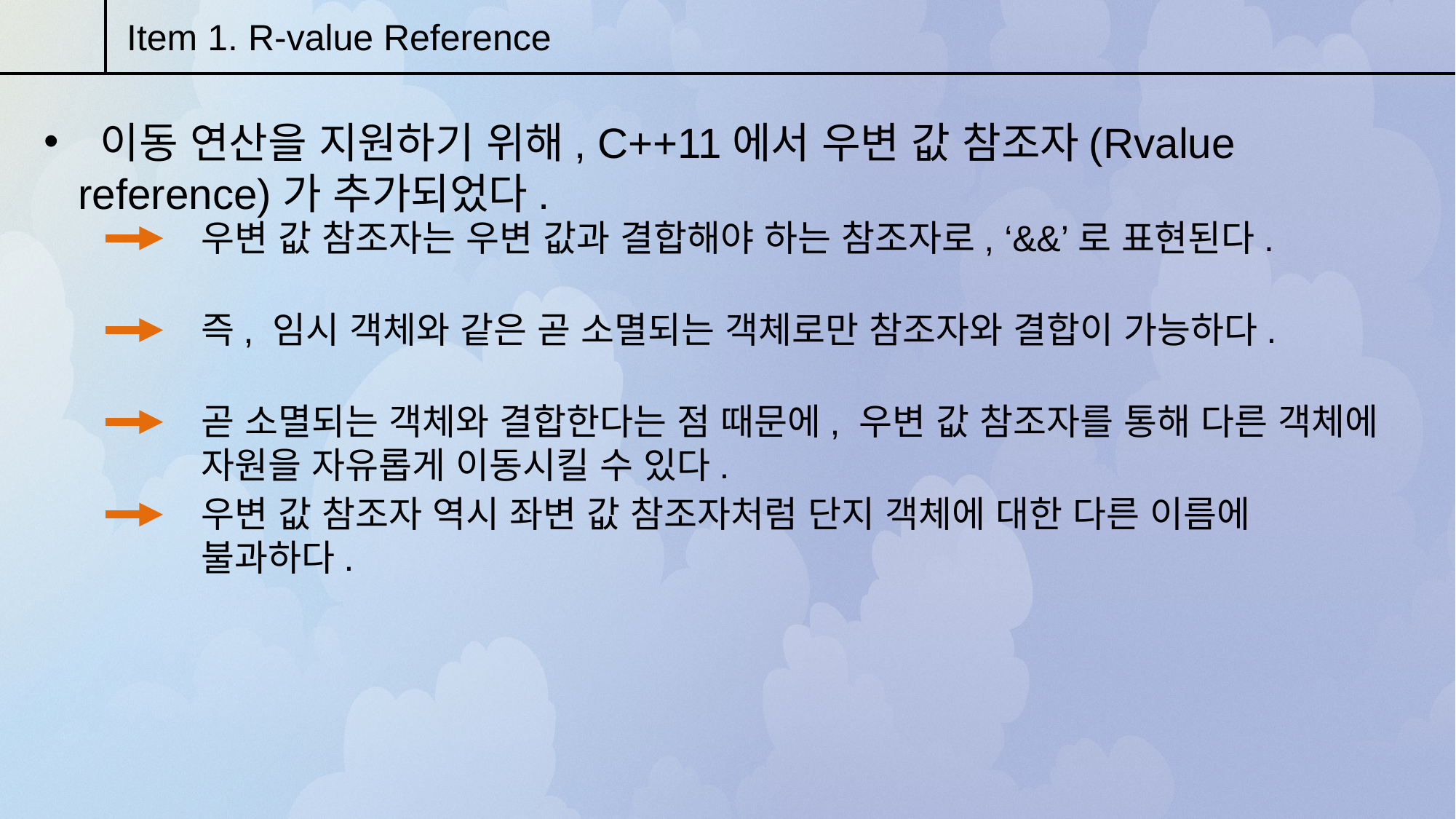

Item 1. R-value Reference
 이동 연산을 지원하기 위해, C++11에서 우변 값 참조자(Rvalue reference)가 추가되었다.
우변 값 참조자는 우변 값과 결합해야 하는 참조자로, ‘&&’로 표현된다.
즉, 임시 객체와 같은 곧 소멸되는 객체로만 참조자와 결합이 가능하다.
곧 소멸되는 객체와 결합한다는 점 때문에, 우변 값 참조자를 통해 다른 객체에 자원을 자유롭게 이동시킬 수 있다.
우변 값 참조자 역시 좌변 값 참조자처럼 단지 객체에 대한 다른 이름에 불과하다.